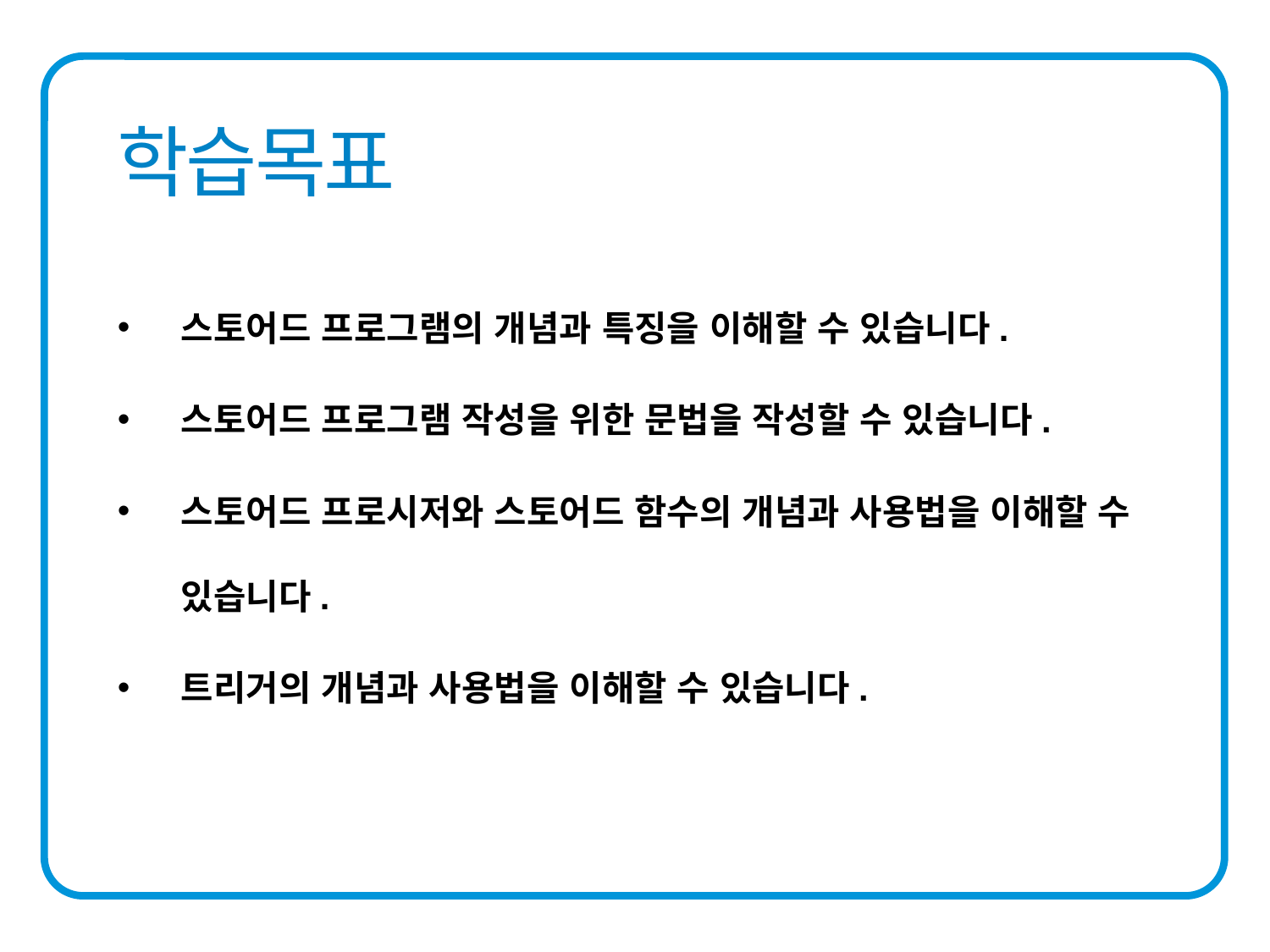

스토어드 프로그램의 개념과 특징을 이해할 수 있습니다.
스토어드 프로그램 작성을 위한 문법을 작성할 수 있습니다.
스토어드 프로시저와 스토어드 함수의 개념과 사용법을 이해할 수 있습니다.
트리거의 개념과 사용법을 이해할 수 있습니다.